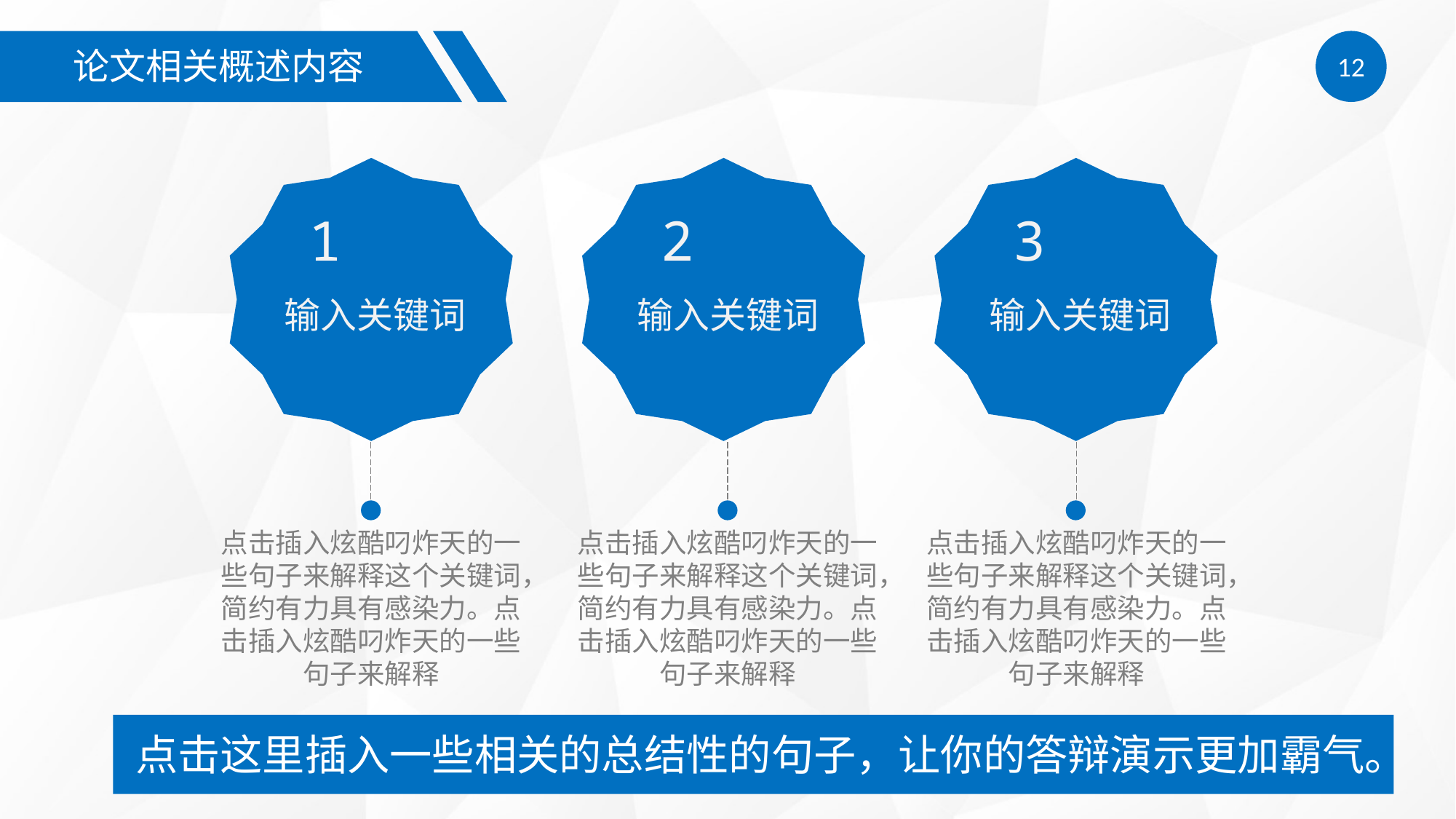

论文相关概述内容
12

1
输入关键词

2
输入关键词

3
输入关键词

点击插入炫酷叼炸天的一些句子来解释这个关键词，简约有力具有感染力。点击插入炫酷叼炸天的一些句子来解释
点击插入炫酷叼炸天的一些句子来解释这个关键词，简约有力具有感染力。点击插入炫酷叼炸天的一些句子来解释
点击插入炫酷叼炸天的一些句子来解释这个关键词，简约有力具有感染力。点击插入炫酷叼炸天的一些句子来解释

点击这里插入一些相关的总结性的句子，让你的答辩演示更加霸气。